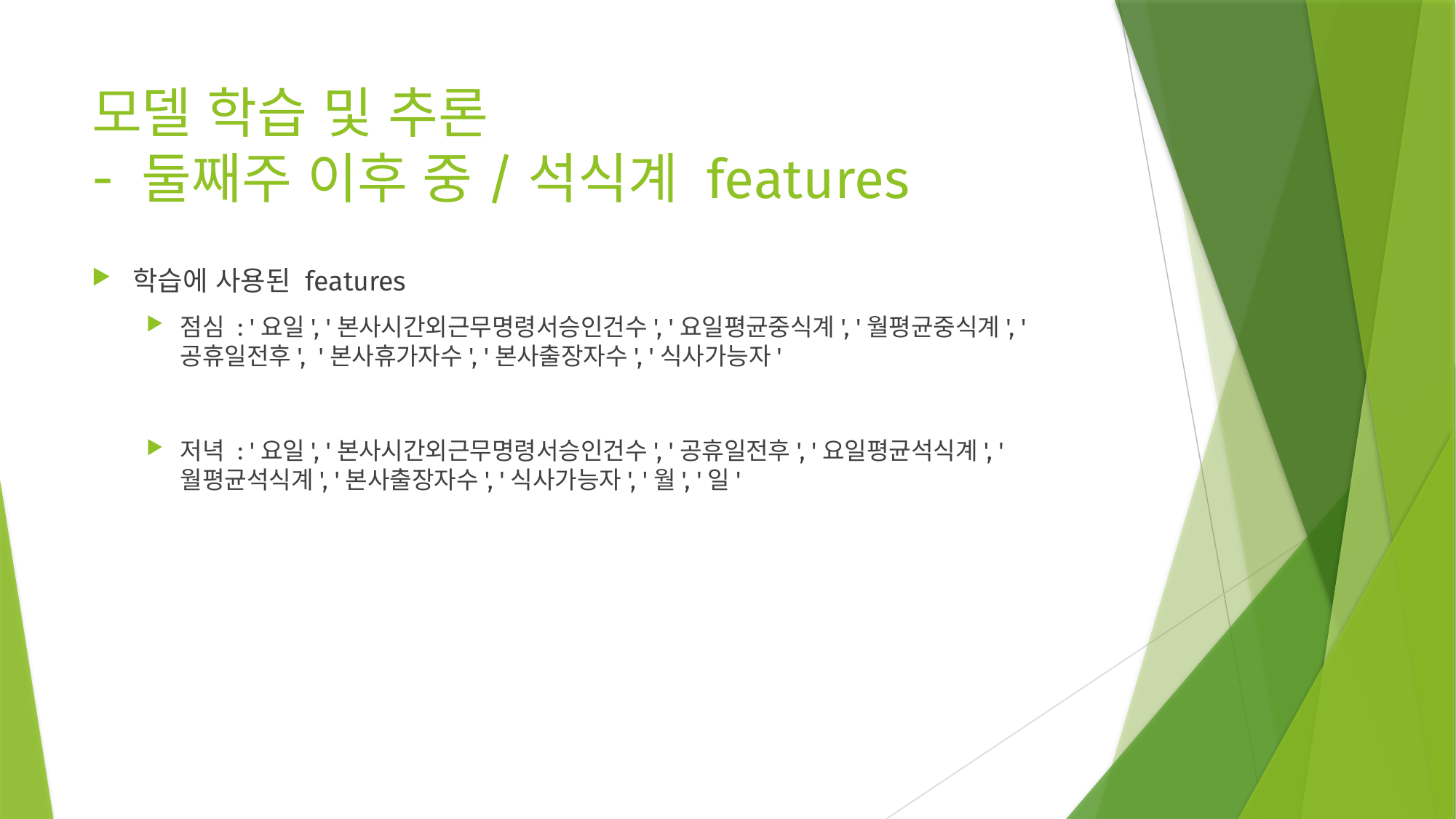

# 모델 학습 및 추론 - 둘째주 이후 중/석식계 features
학습에 사용된 features
점심 : '요일', '본사시간외근무명령서승인건수', '요일평균중식계', '월평균중식계', '공휴일전후',  '본사휴가자수', '본사출장자수', '식사가능자'

저녁 : '요일', '본사시간외근무명령서승인건수', '공휴일전후', '요일평균석식계', '월평균석식계', '본사출장자수', '식사가능자', '월', '일'